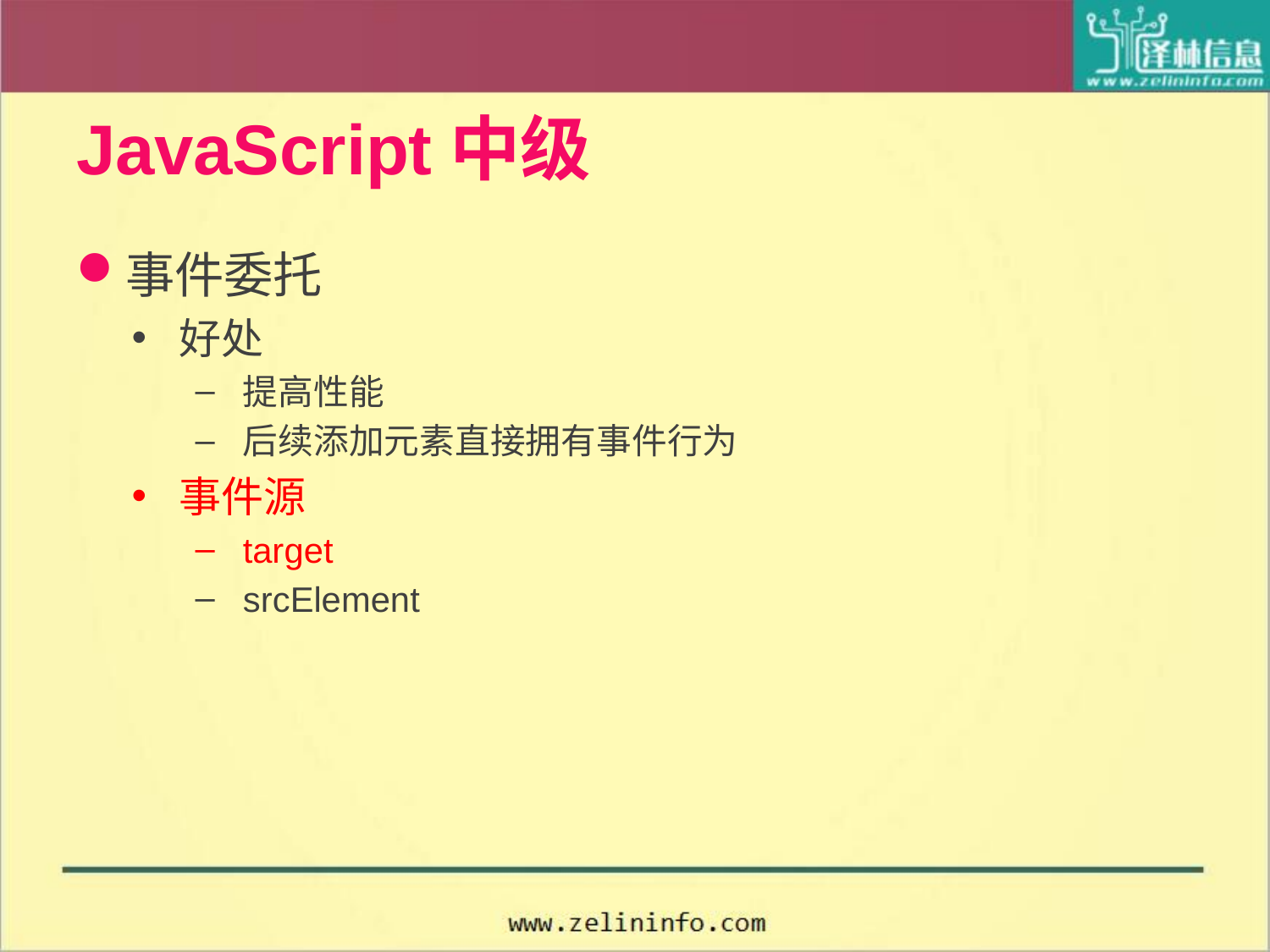

# JavaScript中级
事件委托
好处
提高性能
后续添加元素直接拥有事件行为
事件源
target
srcElement